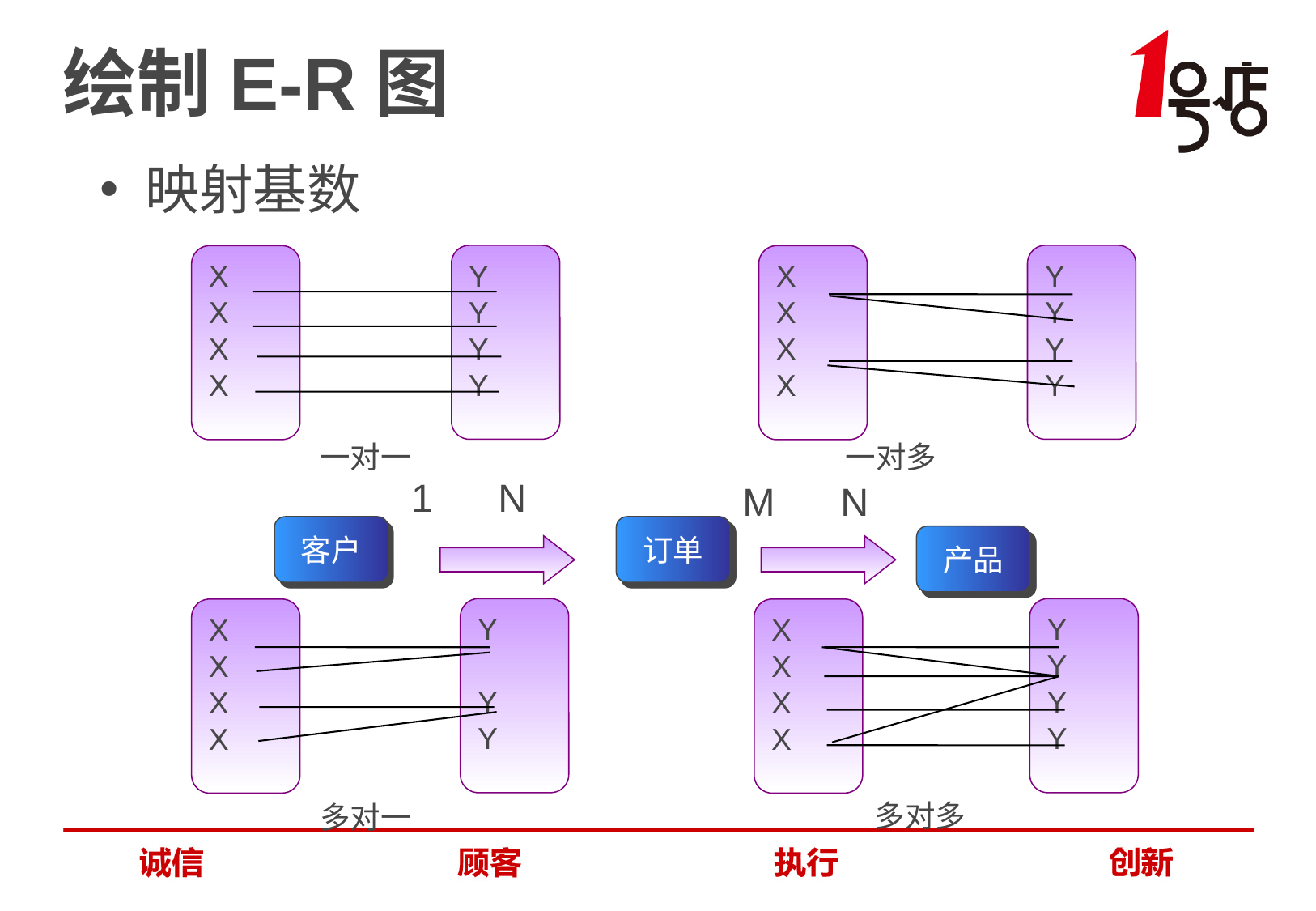

# 绘制E-R图
映射基数
Y
Y
Y
Y
Y
Y
Y
Y
X
X
X
X
X
X
X
X

一对多
一对一
 1      N
 M      N
客户
订单
产品

Y

Y
Y

Y
Y
Y
Y

X
X
X
X
X
X
X
X

多对多
多对一